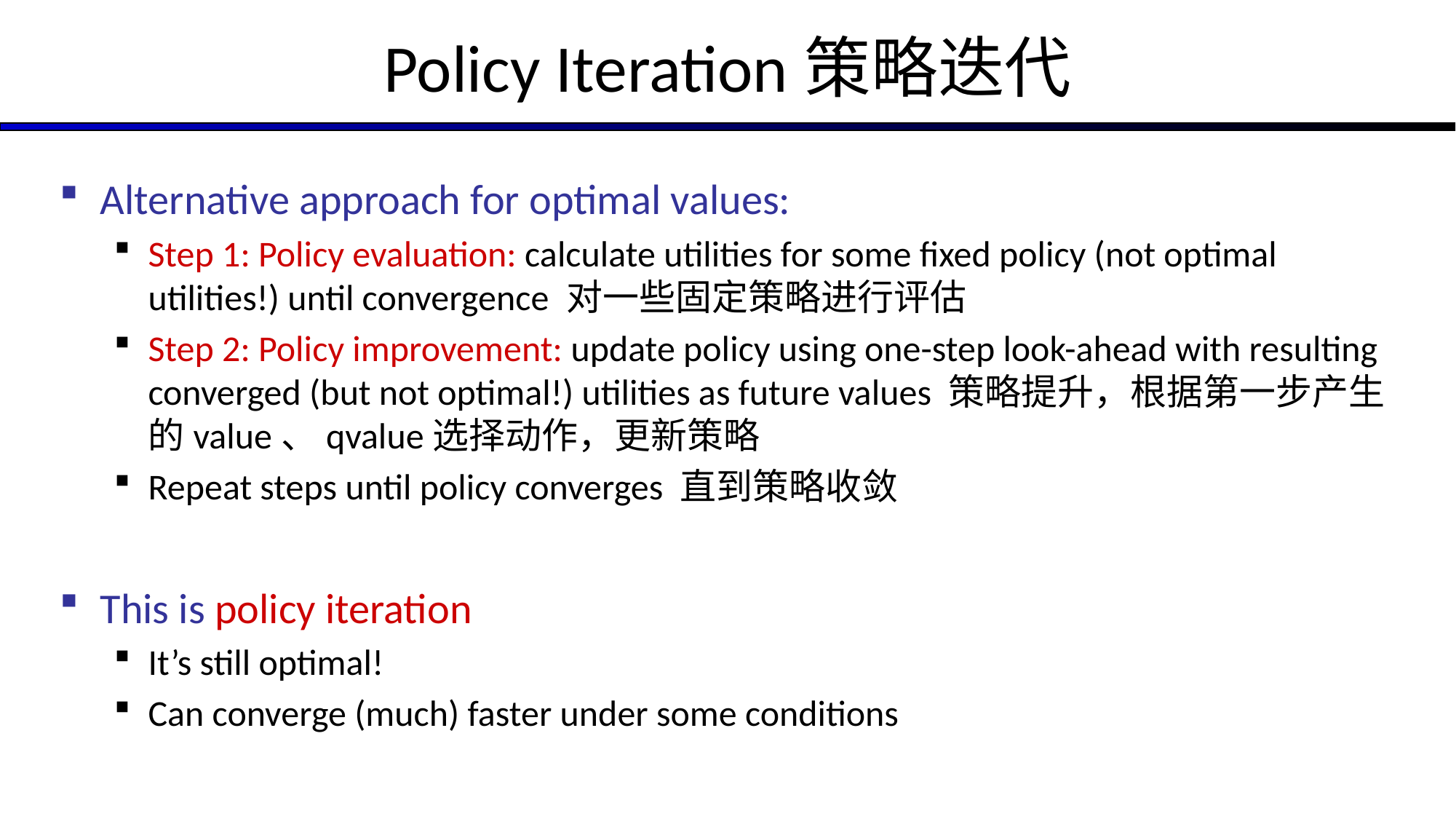

# Policy Iteration策略迭代
Alternative approach for optimal values:
Step 1: Policy evaluation: calculate utilities for some fixed policy (not optimal utilities!) until convergence 对一些固定策略进行评估
Step 2: Policy improvement: update policy using one-step look-ahead with resulting converged (but not optimal!) utilities as future values 策略提升，根据第一步产生的value、qvalue选择动作，更新策略
Repeat steps until policy converges 直到策略收敛

This is policy iteration
It’s still optimal!
Can converge (much) faster under some conditions